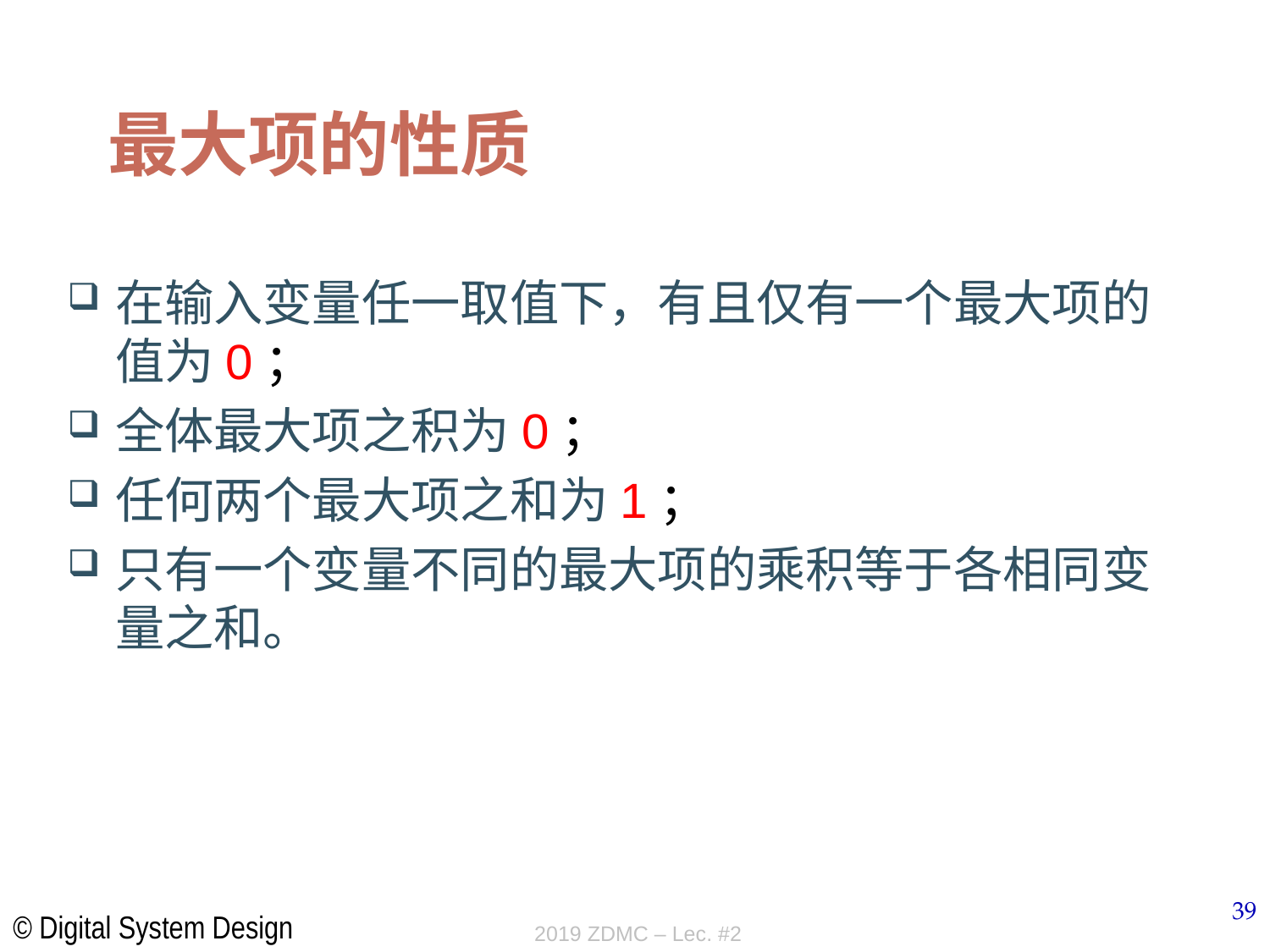

# 最大项的性质

在输入变量任一取值下，有且仅有一个最大项的值为0；
全体最大项之积为0；
任何两个最大项之和为1；
只有一个变量不同的最大项的乘积等于各相同变量之和。

2019 ZDMC – Lec. #2
39